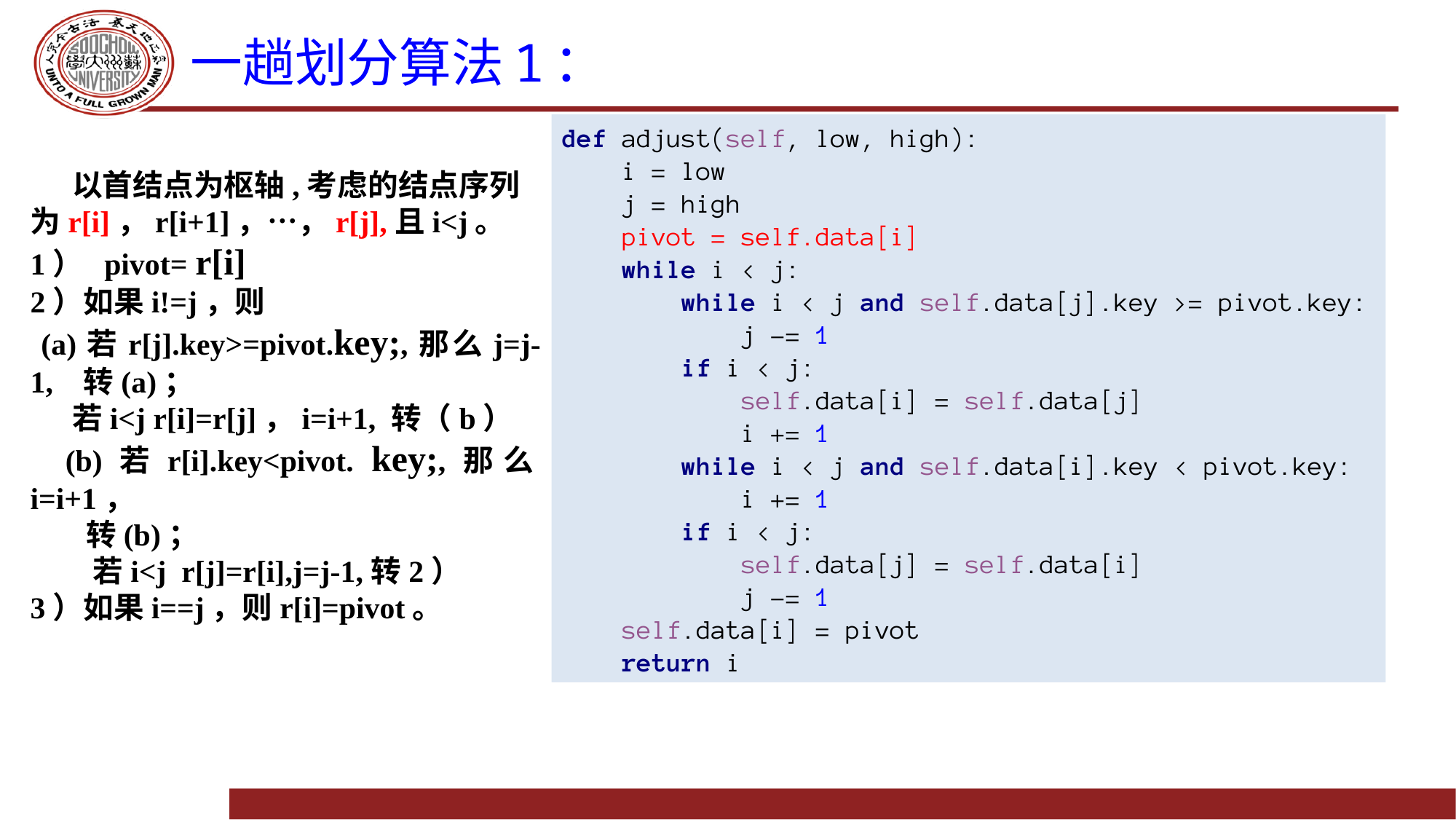

# 一趟划分算法1：
def adjust(self, low, high):
    i = low
    j = high
    pivot = self.data[i]
    while i < j:
        while i < j and self.data[j].key >= pivot.key:
            j -= 1
        if i < j:
            self.data[i] = self.data[j]
            i += 1
        while i < j and self.data[i].key < pivot.key:
            i += 1
        if i < j:
            self.data[j] = self.data[i]
            j -= 1
    self.data[i] = pivot
    return i
     以首结点为枢轴,考虑的结点序列
为r[i]，r[i+1]，…，r[j],且i<j。
1）  pivot= r[i]
2）如果i!=j，则
 (a)若r[j].key>=pivot.key;,那么j=j-1,   转(a)；
     若i<j r[i]=r[j]，i=i+1, 转（b）
  (b)若r[i].key<pivot. key;,那么i=i+1，
       转(b)；
        若i<j  r[j]=r[i],j=j-1,转2）
3）如果i==j，则r[i]=pivot。